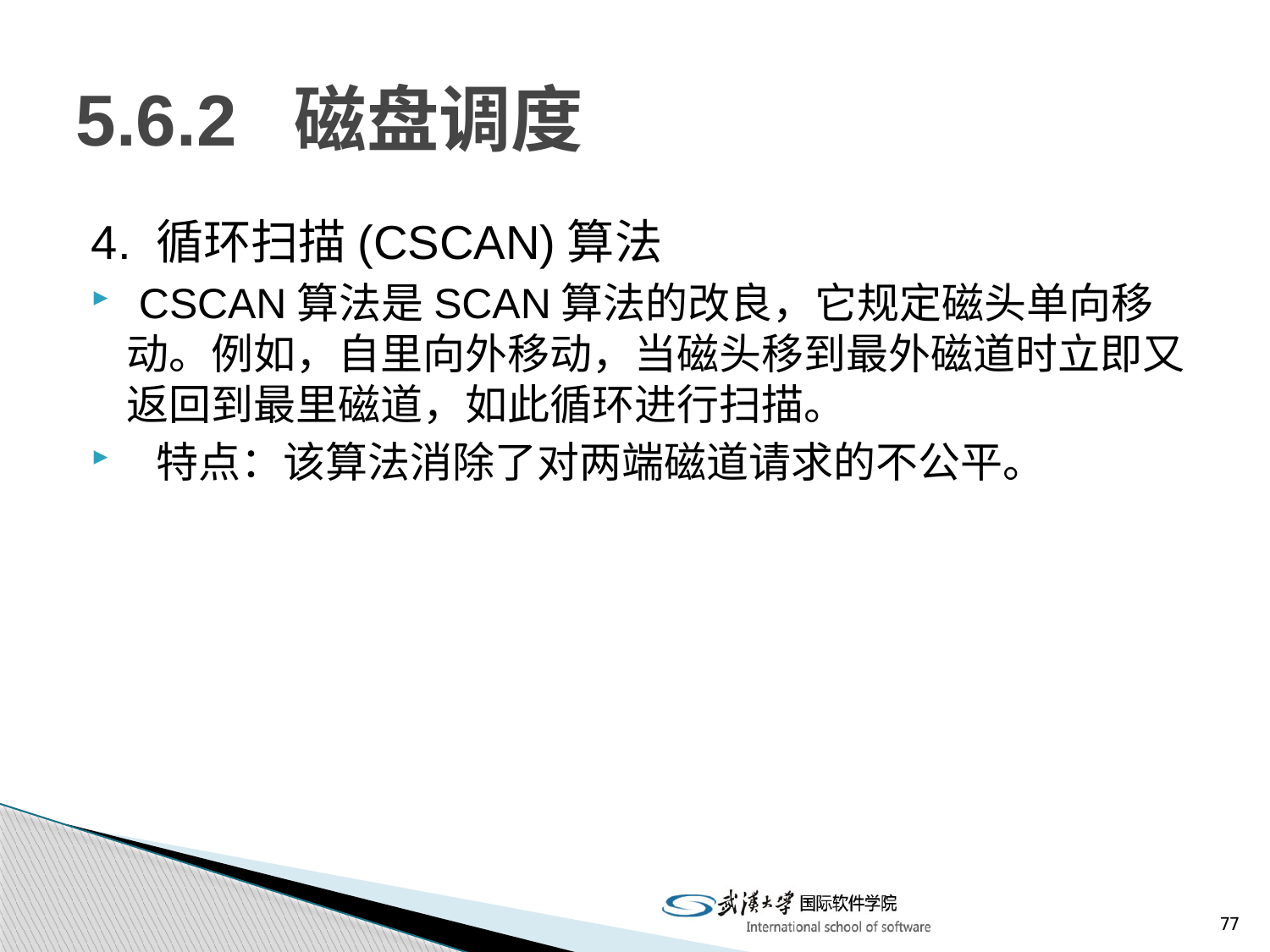

# 5.6.2  磁盘调度
4. 循环扫描(CSCAN)算法
 CSCAN算法是SCAN算法的改良，它规定磁头单向移动。例如，自里向外移动，当磁头移到最外磁道时立即又返回到最里磁道，如此循环进行扫描。
  特点：该算法消除了对两端磁道请求的不公平。
77